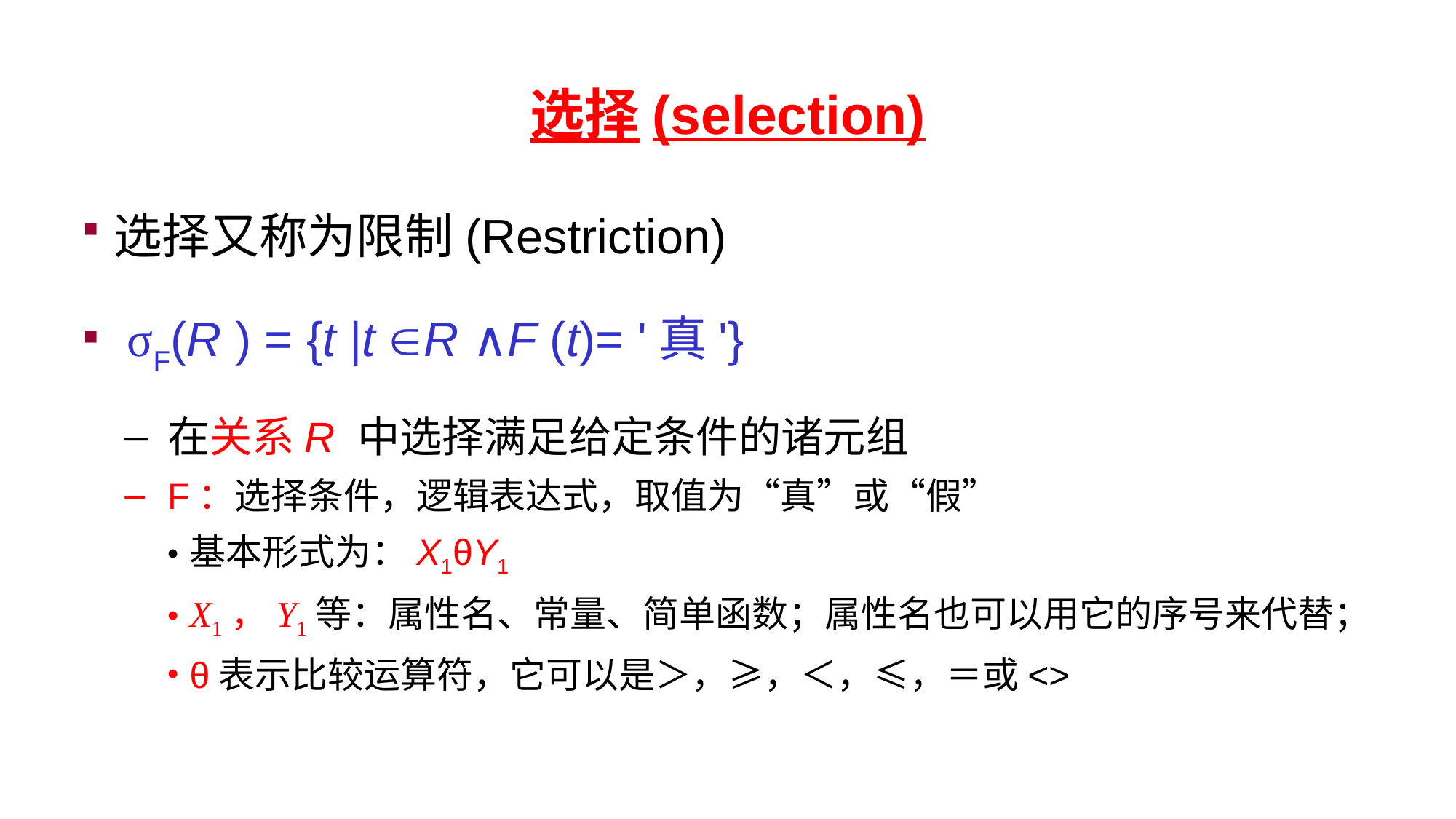

选择(selection)

选择又称为限制(Restriction)
 σF(R ) = {t |t ∈R ∧F (t)= '真'}
在关系R 中选择满足给定条件的诸元组
F：选择条件，逻辑表达式，取值为“真”或“假”
基本形式为：X1θY1
X1，Y1等：属性名、常量、简单函数；属性名也可以用它的序号来代替；
θ表示比较运算符，它可以是＞，≥，＜，≤，＝或<>
54